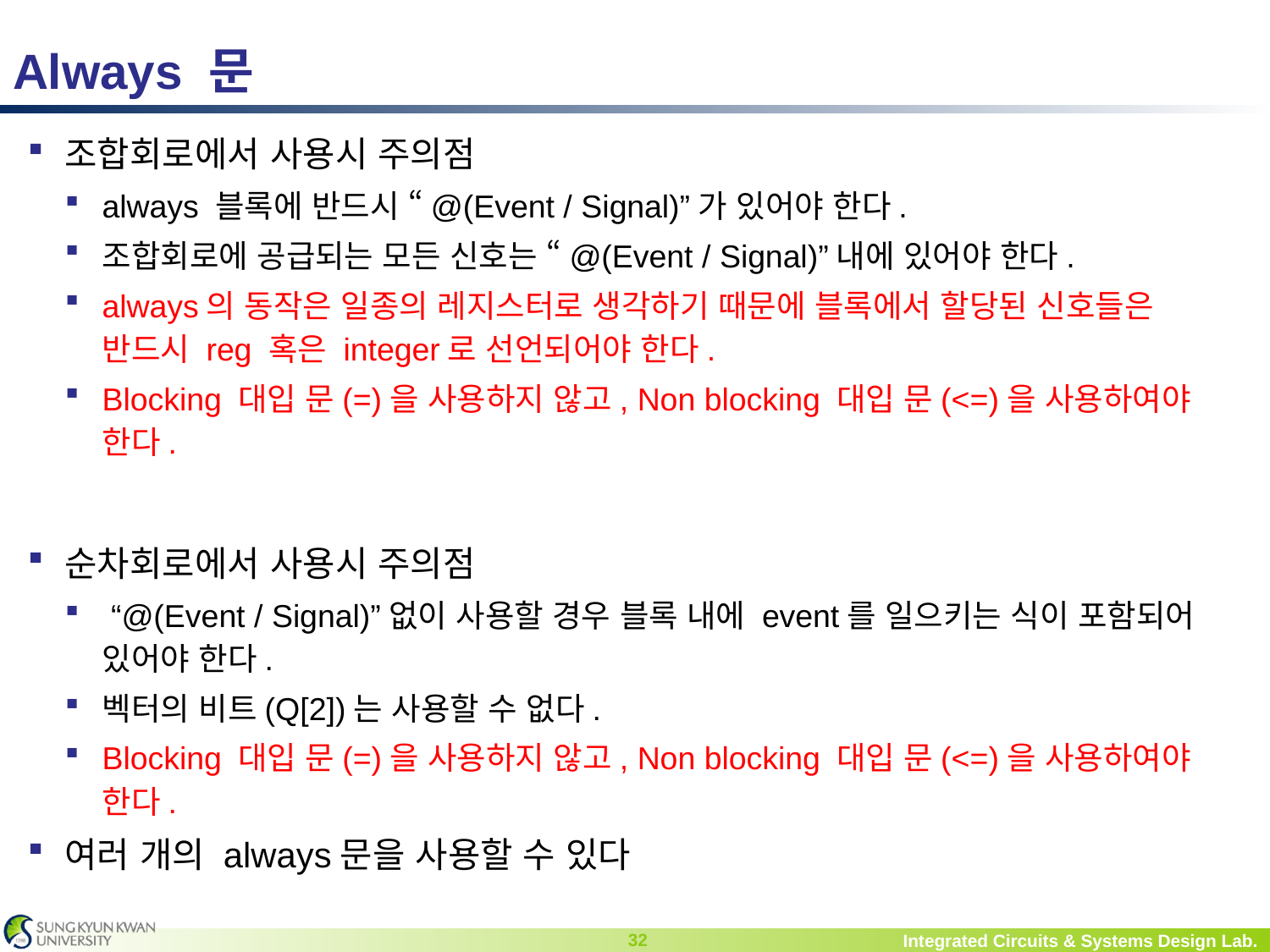

# Always 문
조합회로에서 사용시 주의점
always 블록에 반드시 “@(Event / Signal)”가 있어야 한다.
조합회로에 공급되는 모든 신호는 “@(Event / Signal)”내에 있어야 한다.
always의 동작은 일종의 레지스터로 생각하기 때문에 블록에서 할당된 신호들은 반드시 reg 혹은 integer로 선언되어야 한다.
Blocking 대입 문(=)을 사용하지 않고, Non blocking 대입 문(<=)을 사용하여야 한다.

순차회로에서 사용시 주의점
 “@(Event / Signal)”없이 사용할 경우 블록 내에 event를 일으키는 식이 포함되어 있어야 한다.
벡터의 비트(Q[2])는 사용할 수 없다.
Blocking 대입 문(=)을 사용하지 않고, Non blocking 대입 문(<=)을 사용하여야 한다.
여러 개의 always문을 사용할 수 있다